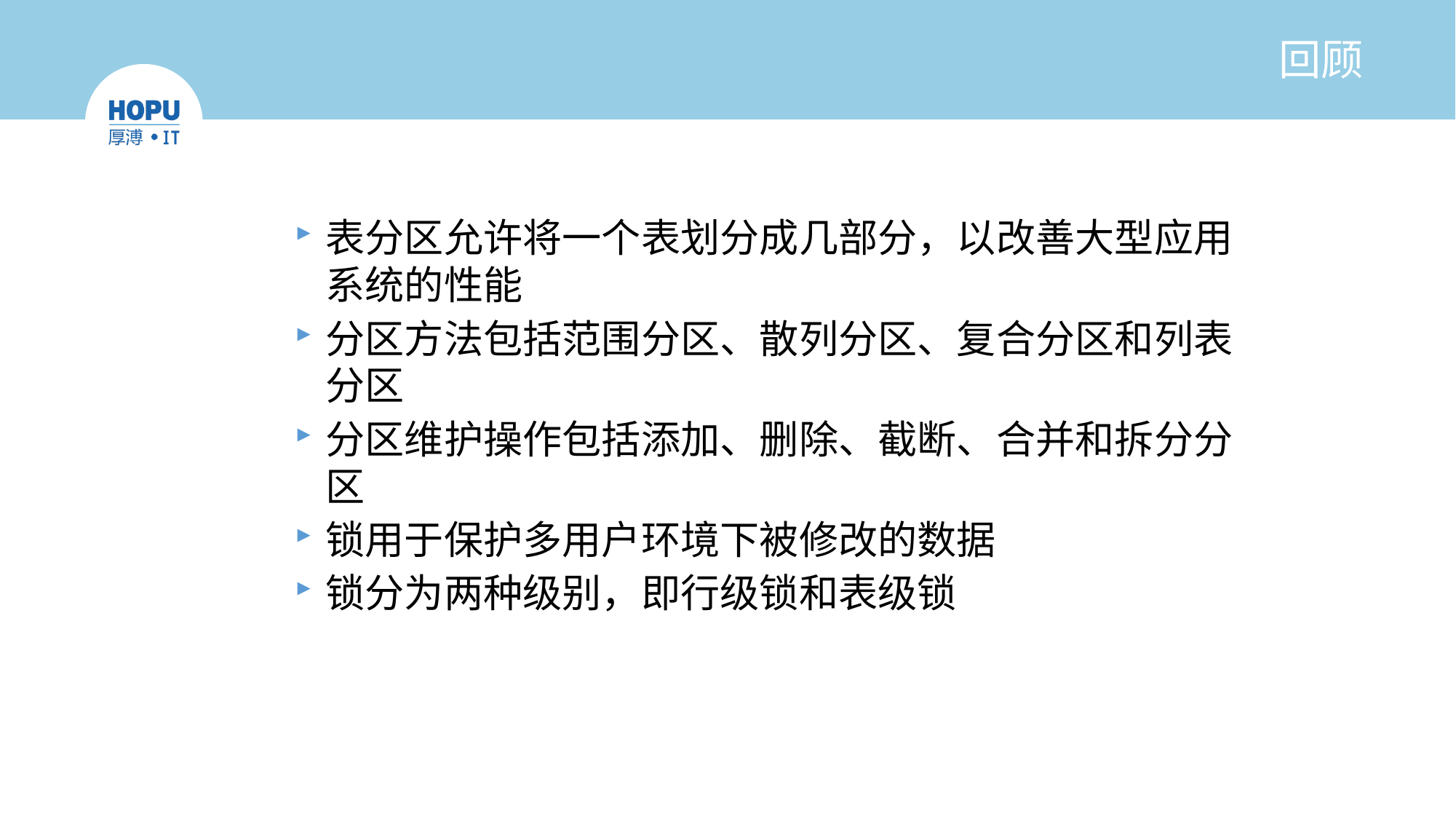

# 回顾
表分区允许将一个表划分成几部分，以改善大型应用系统的性能
分区方法包括范围分区、散列分区、复合分区和列表分区
分区维护操作包括添加、删除、截断、合并和拆分分区
锁用于保护多用户环境下被修改的数据
锁分为两种级别，即行级锁和表级锁